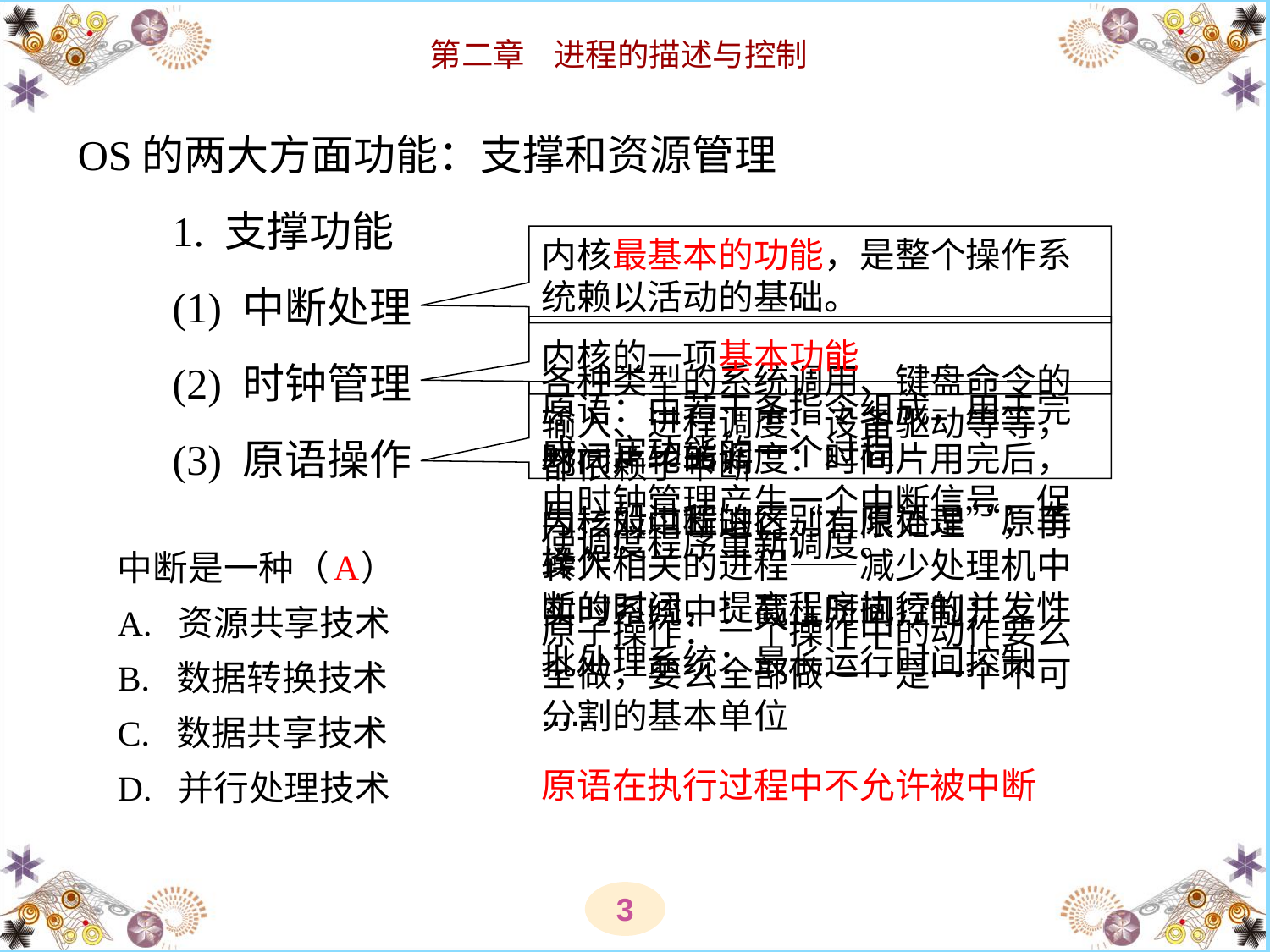

# OS的两大方面功能：支撑和资源管理 　　1. 支撑功能 　　(1) 中断处理 　　(2) 时钟管理 　　(3) 原语操作
内核最基本的功能，是整个操作系统赖以活动的基础。
内核的一项基本功能
各种类型的系统调用、键盘命令的输入、进程调度、设备驱动等等，都依赖于中断
原语：由若干条指令组成，用于完成一定功能的一个过程
时间片轮转调度：时间片用完后，由时钟管理产生一个中断信号，促使调度程序重新调度。
与一般过程的区别：原语是“原子操作”
内核对中断进行“有限处理”，再转入相关的进程——减少处理机中断的时间，提高程序执行的并发性
A
中断是一种（    ）
A.  资源共享技术
B.  数据转换技术
C.  数据共享技术
D.  并行处理技术
实时系统中：截止时间控制；
批处理系统：最长运行时间控制
……
原子操作：一个操作中的动作要么全做，要么全部做——是一个不可分割的基本单位
原语在执行过程中不允许被中断